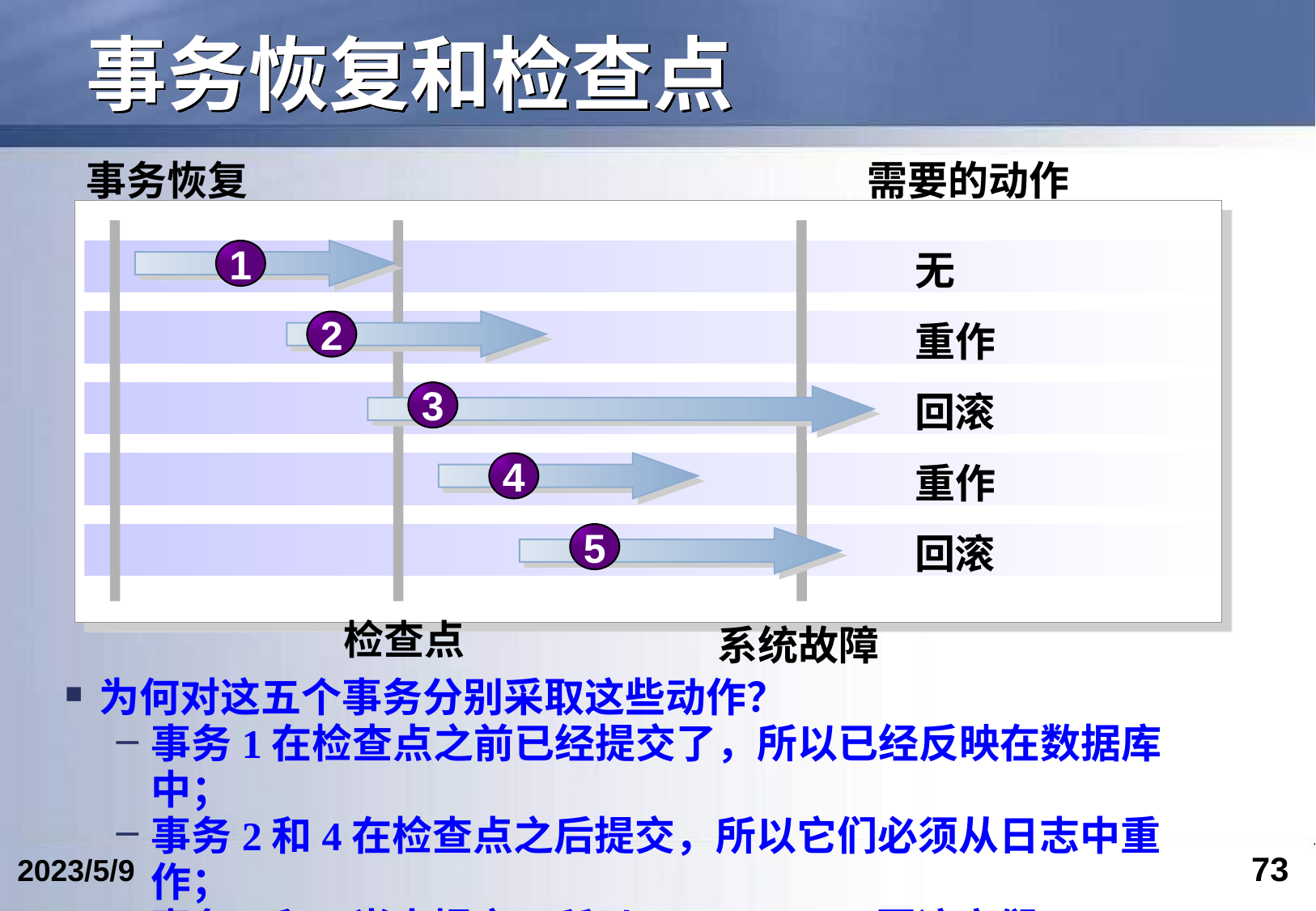

# 事务恢复和检查点
事务恢复
需要的动作

1
无

2
重作

3

回滚

4
重作

5

回滚
检查点
系统故障
为何对这五个事务分别采取这些动作？
事务1在检查点之前已经提交了，所以已经反映在数据库中；
事务2和4在检查点之后提交，所以它们必须从日志中重作；
事务3和5尚未提交，所以 SQL Server 回滚它们
73
2023/5/9